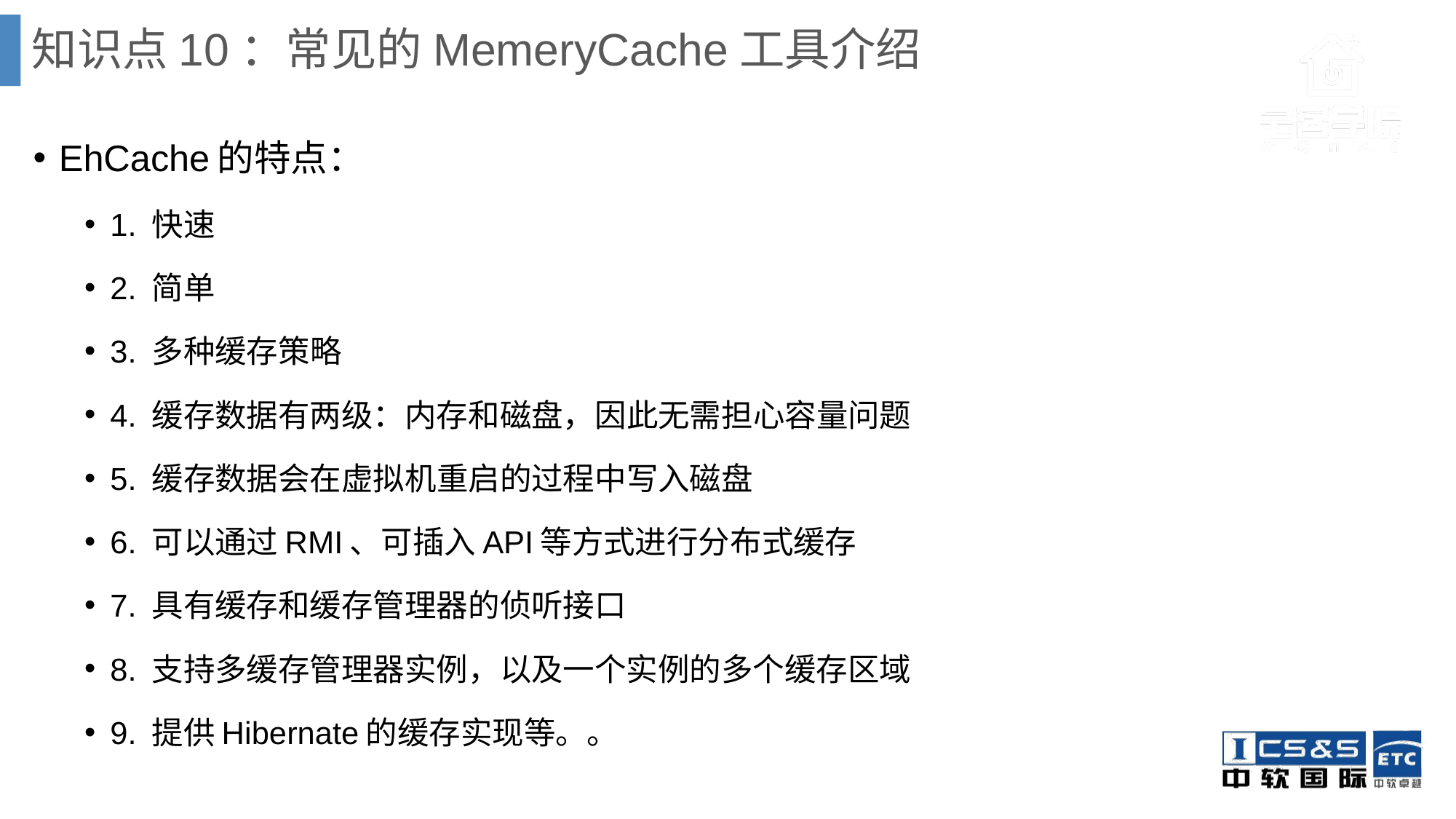

# 知识点10：常见的MemeryCache工具介绍
EhCache的特点：
1. 快速
2. 简单
3. 多种缓存策略
4. 缓存数据有两级：内存和磁盘，因此无需担心容量问题
5. 缓存数据会在虚拟机重启的过程中写入磁盘
6. 可以通过RMI、可插入API等方式进行分布式缓存
7. 具有缓存和缓存管理器的侦听接口
8. 支持多缓存管理器实例，以及一个实例的多个缓存区域
9. 提供Hibernate的缓存实现等。。